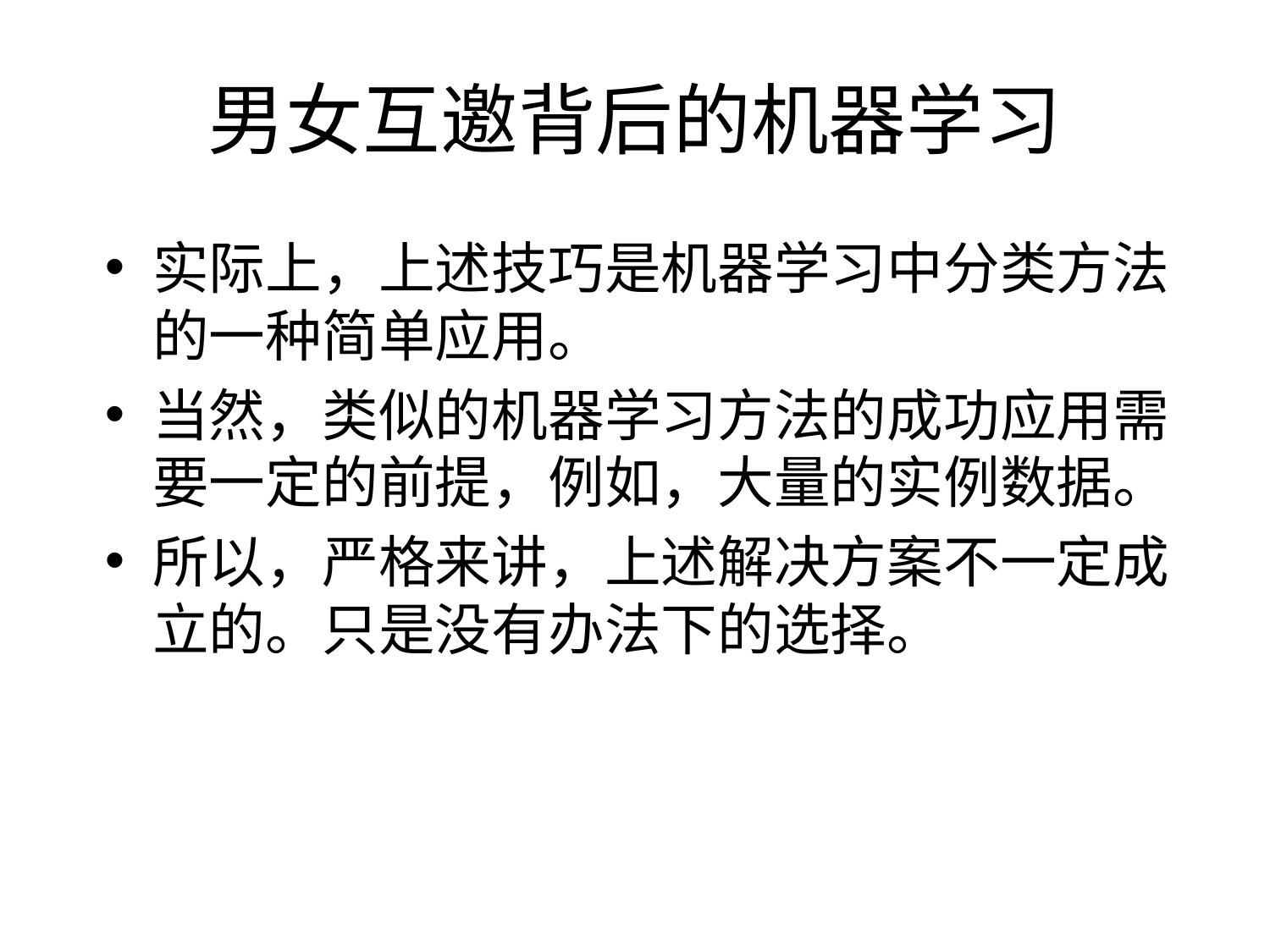

# 男女互邀背后的机器学习
实际上，上述技巧是机器学习中分类方法的一种简单应用。
当然，类似的机器学习方法的成功应用需要一定的前提，例如，大量的实例数据。
所以，严格来讲，上述解决方案不一定成立的。只是没有办法下的选择。